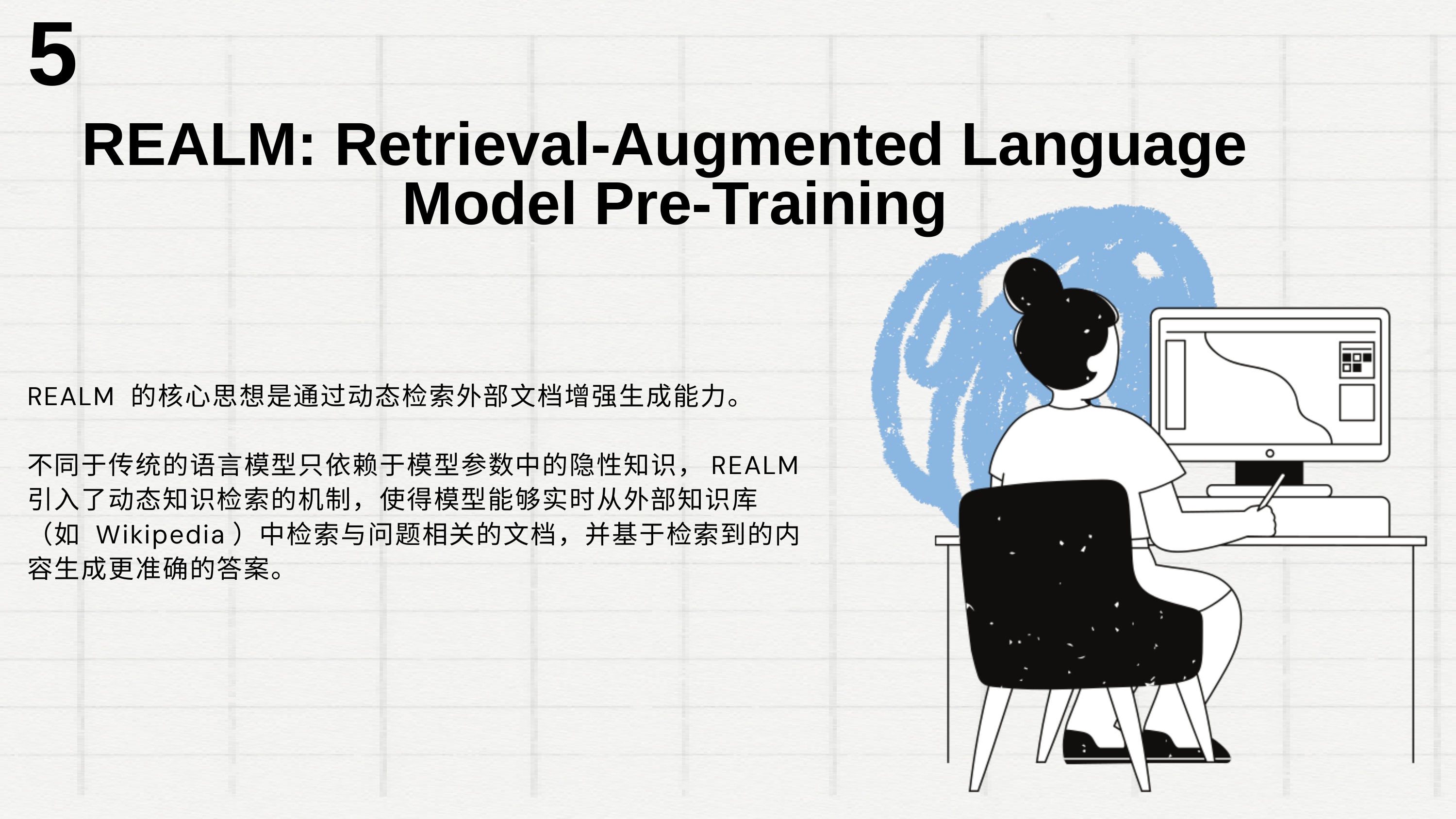

5
REALM: Retrieval-Augmented Language
                   Model Pre-Training

REALM 的核心思想是通过动态检索外部文档增强生成能力。

不同于传统的语言模型只依赖于模型参数中的隐性知识，REALM 引入了动态知识检索的机制，使得模型能够实时从外部知识库（如 Wikipedia）中检索与问题相关的文档，并基于检索到的内容生成更准确的答案。